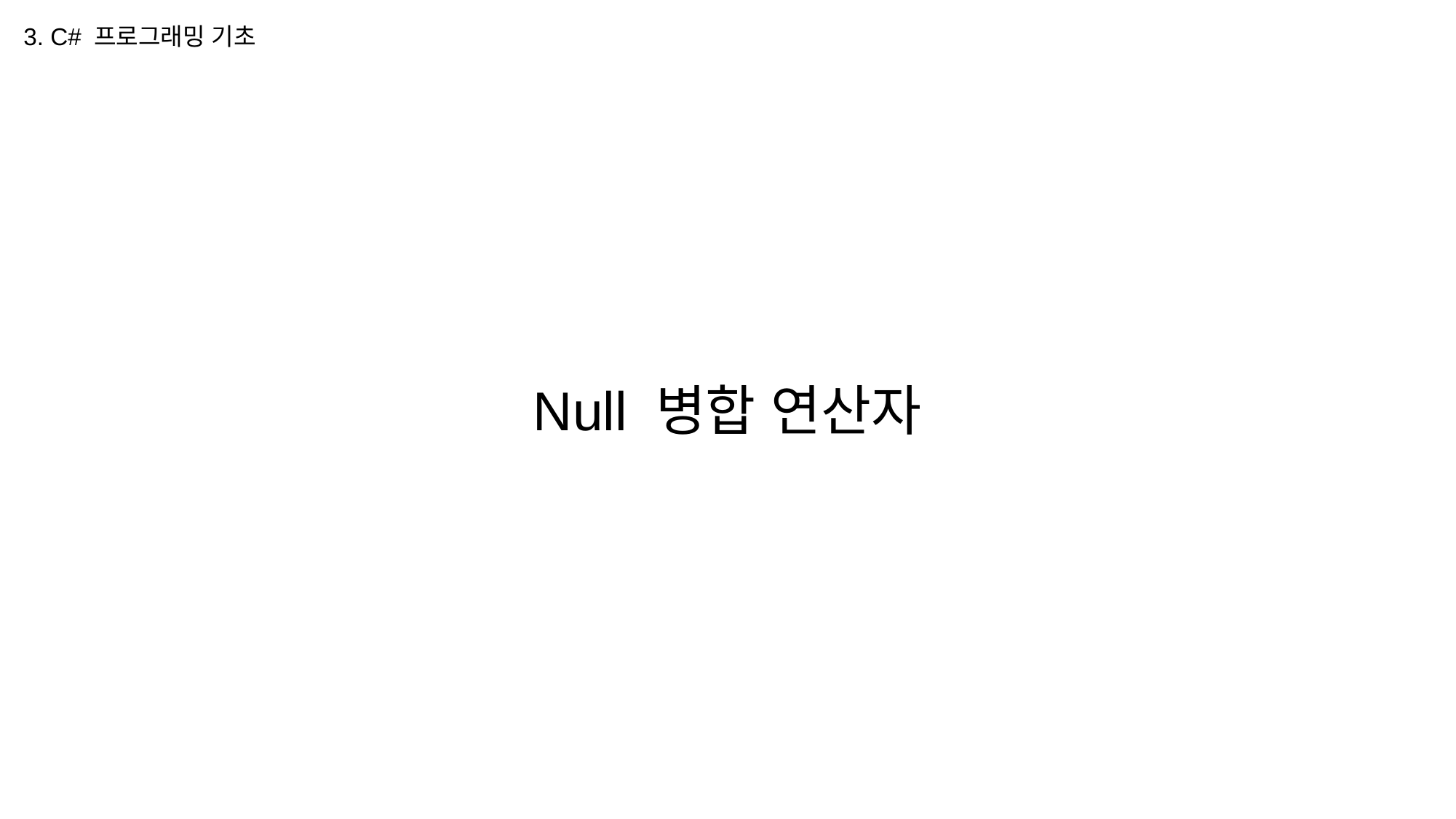

3. C# 프로그래밍 기초
Null 병합 연산자